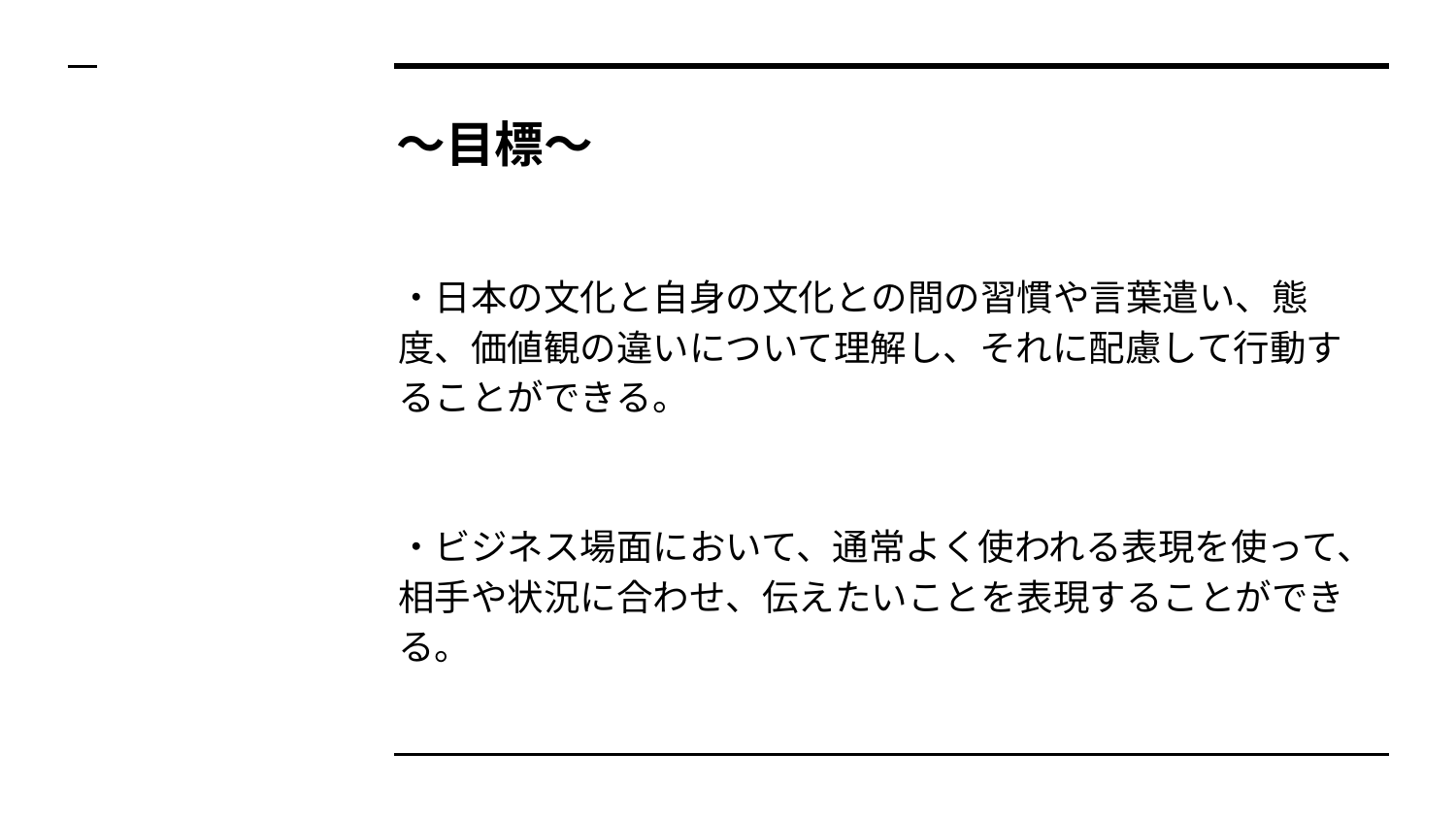

# ～目標～
・日本の文化と自身の文化との間の習慣や言葉遣い、態度、価値観の違いについて理解し、それに配慮して行動することができる。

・ビジネス場面において、通常よく使われる表現を使って、相手や状況に合わせ、伝えたいことを表現することができる。